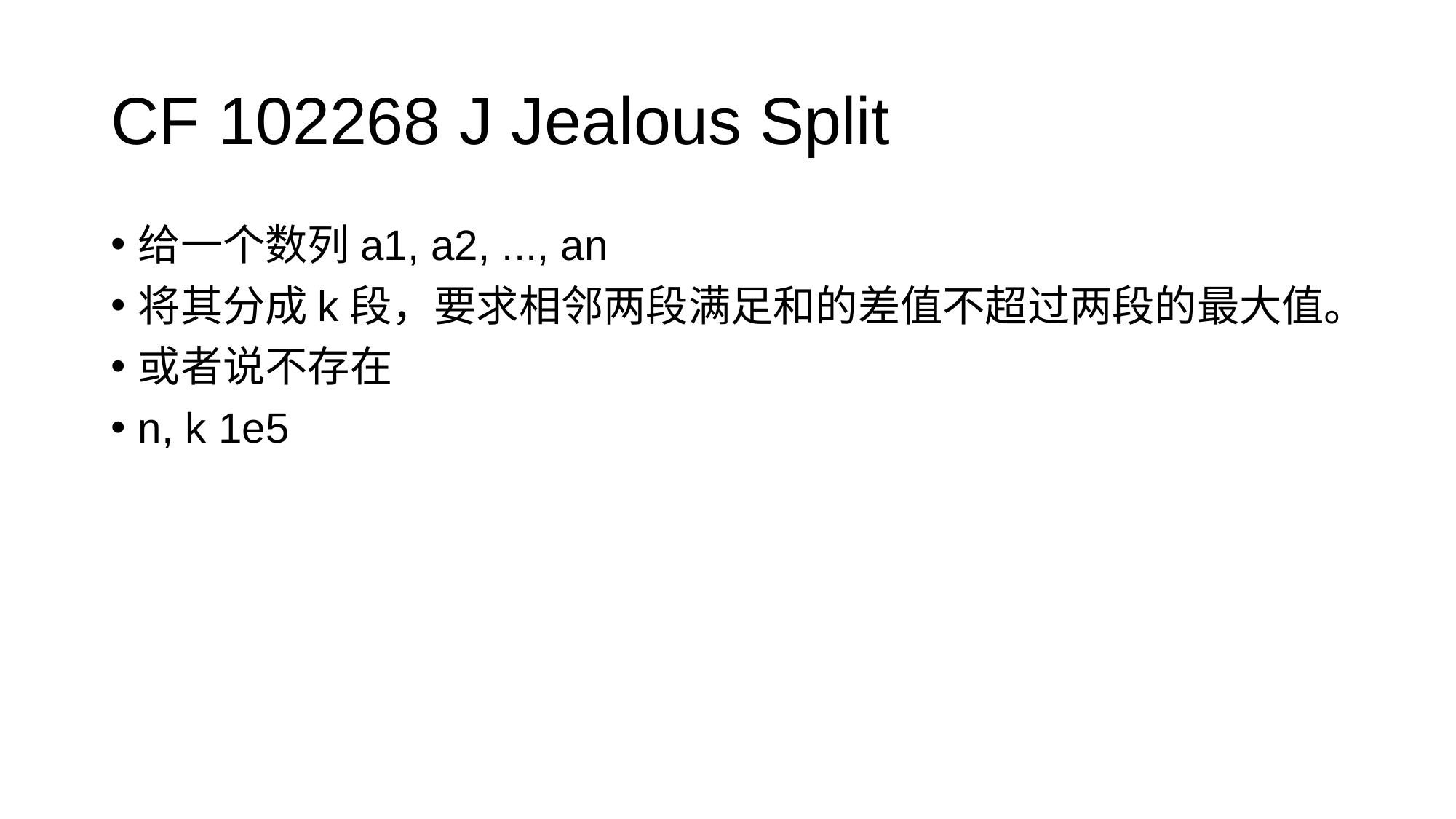

# CF 102268 J Jealous Split
给一个数列a1, a2, ..., an
将其分成k段，要求相邻两段满足和的差值不超过两段的最大值。
或者说不存在
n, k 1e5